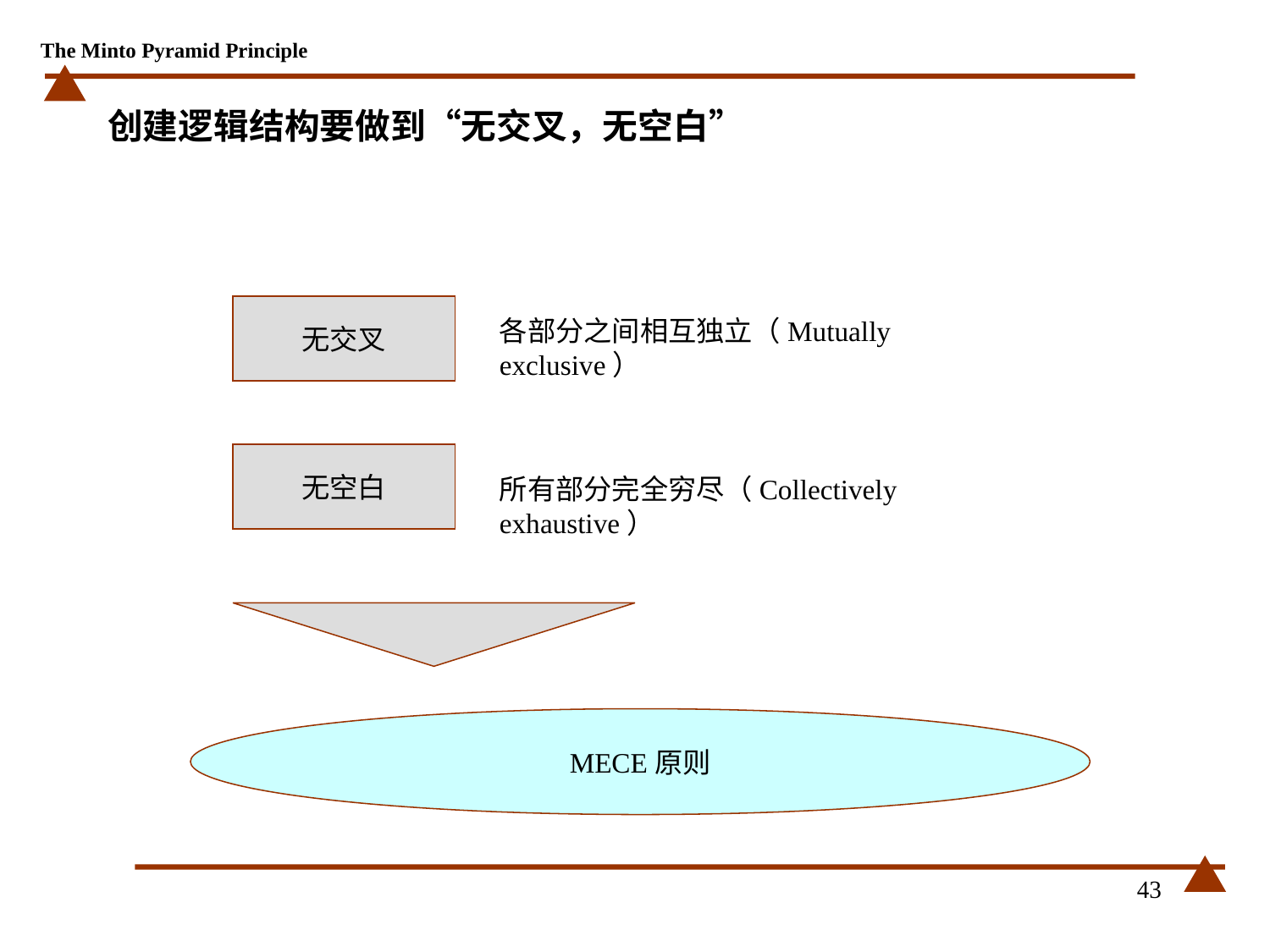

# 创建逻辑结构要做到“无交叉，无空白”
无交叉
各部分之间相互独立（Mutually exclusive）
无空白
所有部分完全穷尽（Collectively exhaustive）

MECE原则
43